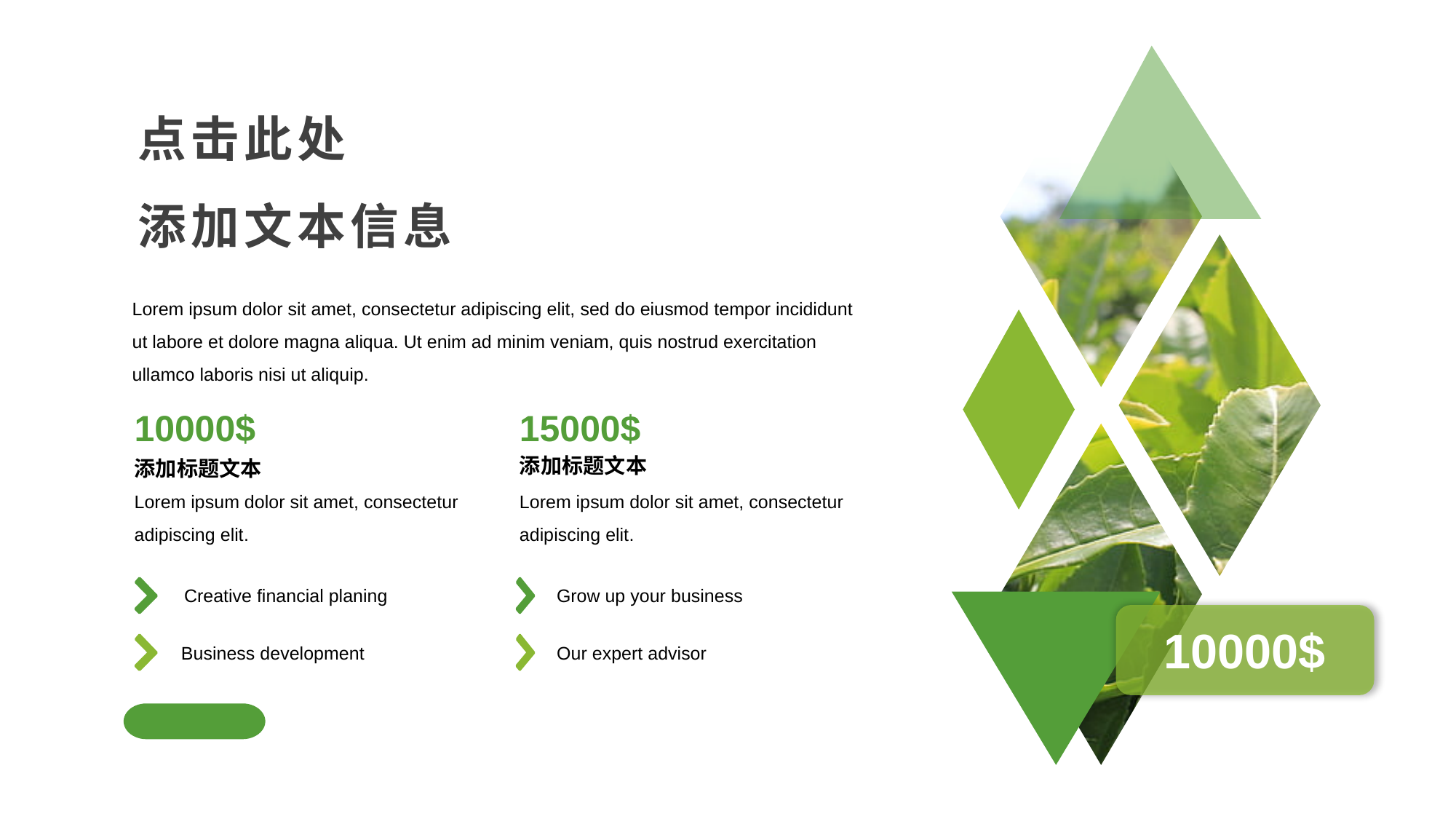

点击此处
添加文本信息
Lorem ipsum dolor sit amet, consectetur adipiscing elit, sed do eiusmod tempor incididunt ut labore et dolore magna aliqua. Ut enim ad minim veniam, quis nostrud exercitation ullamco laboris nisi ut aliquip.

10000$
15000$
添加标题文本
添加标题文本
Lorem ipsum dolor sit amet, consectetur adipiscing elit.
Lorem ipsum dolor sit amet, consectetur adipiscing elit.

Creative financial planing
Grow up your business

10000$

Business development
Our expert advisor